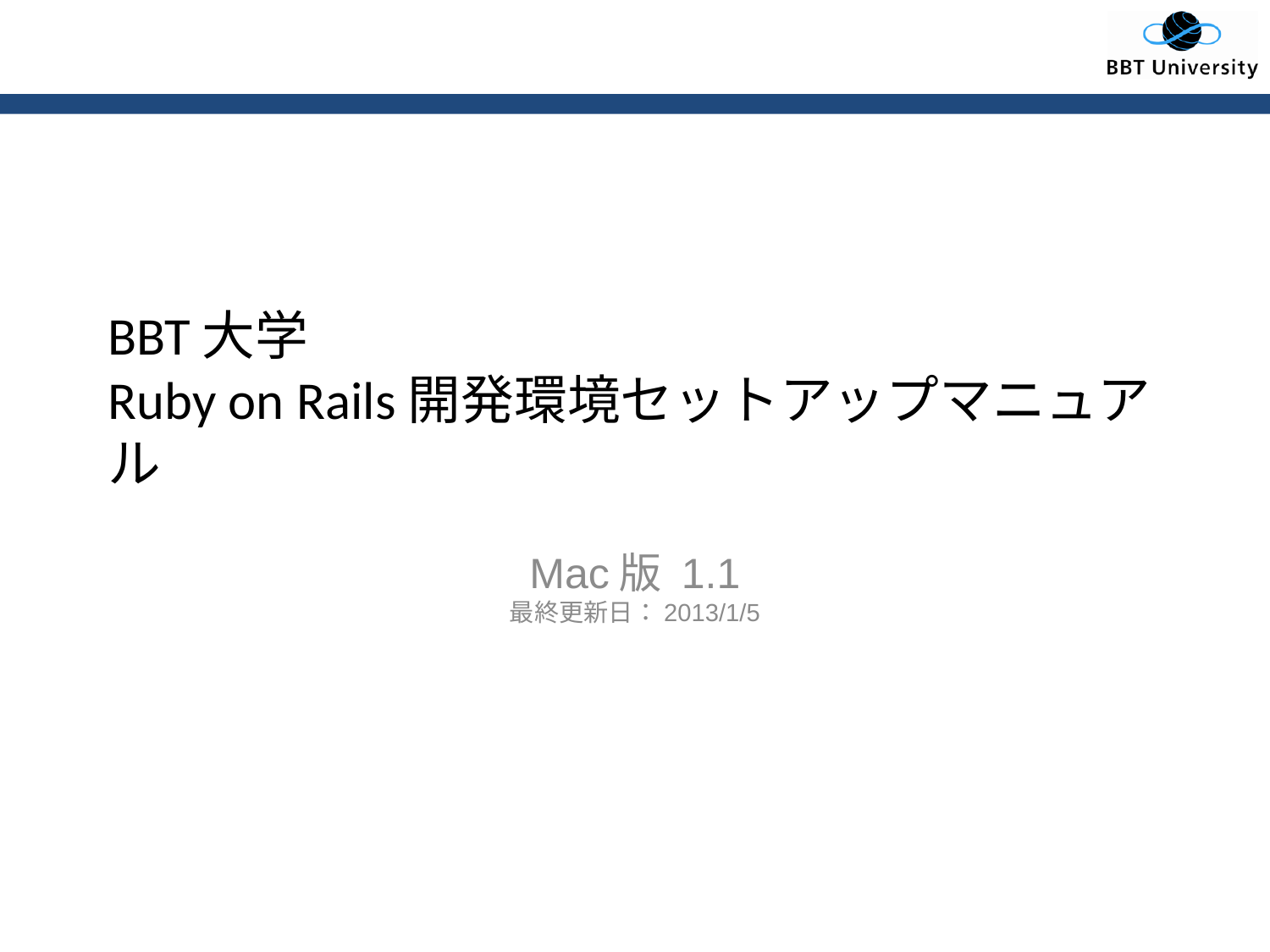

# BBT大学 Ruby on Rails開発環境セットアップマニュアル
Mac版 1.1
最終更新日：2013/1/5